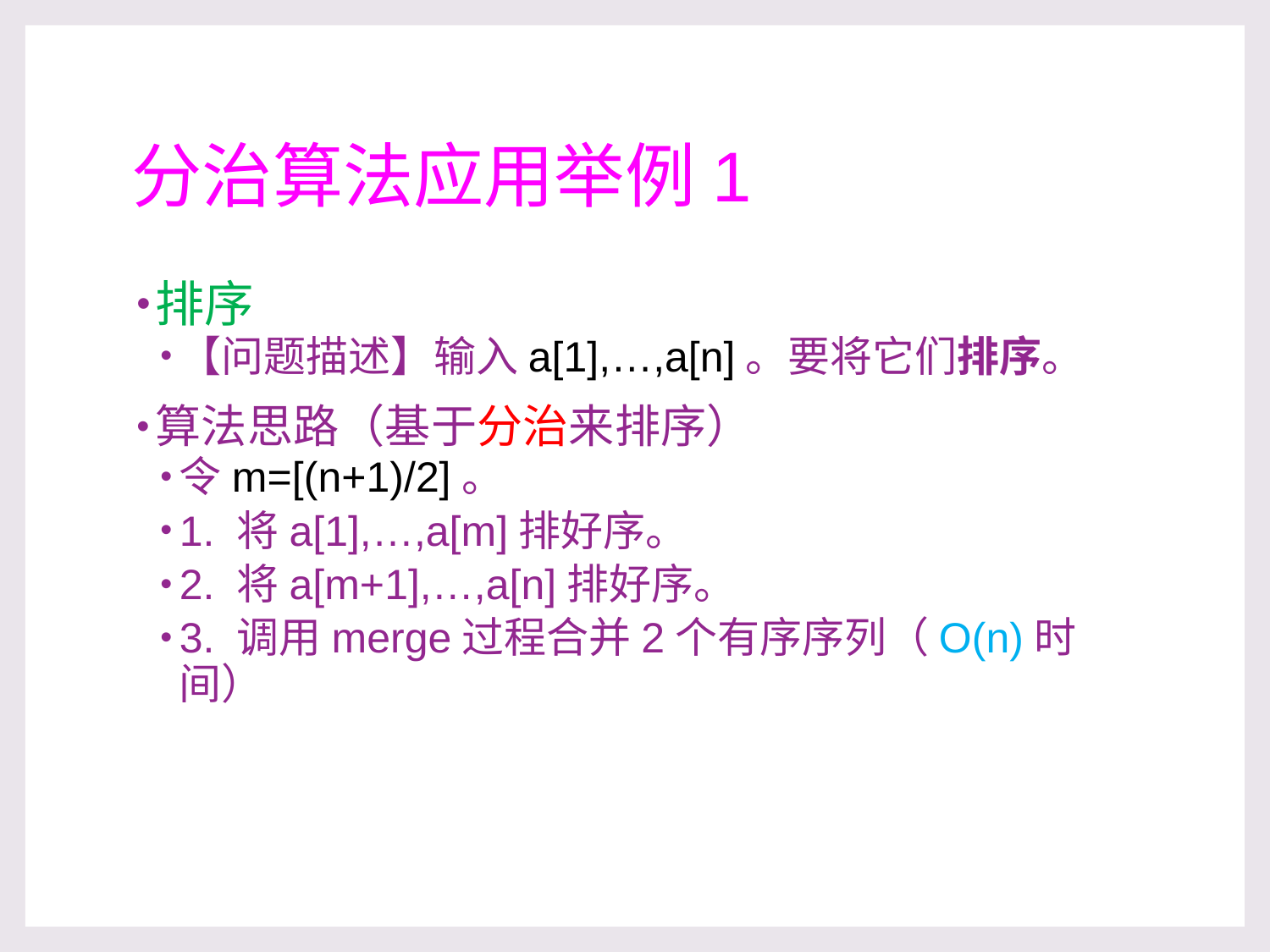

# 分治算法应用举例1
排序
【问题描述】输入a[1],…,a[n]。要将它们排序。
算法思路（基于分治来排序）
令m=[(n+1)/2]。
1. 将a[1],…,a[m]排好序。
2. 将a[m+1],…,a[n]排好序。
3. 调用merge过程合并2个有序序列（O(n)时间）